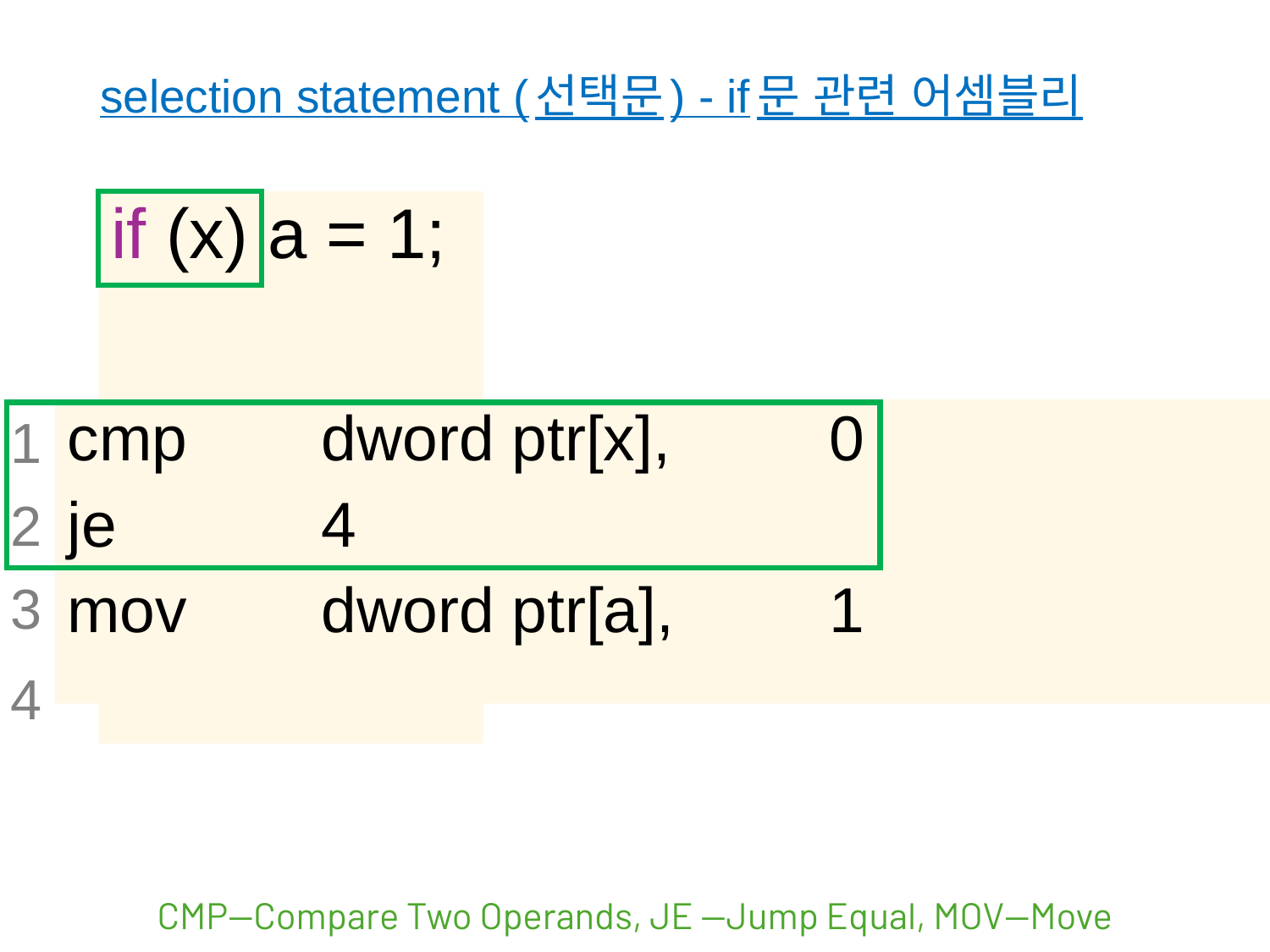

# selection statement (선택문) - if문 관련 어셈블리
if (x) a = 1;

cmp		dword ptr[x],		0
je		4
mov		dword ptr[a],		1

1
2
3
4
CMP—Compare Two Operands, JE —Jump Equal, MOV—Move